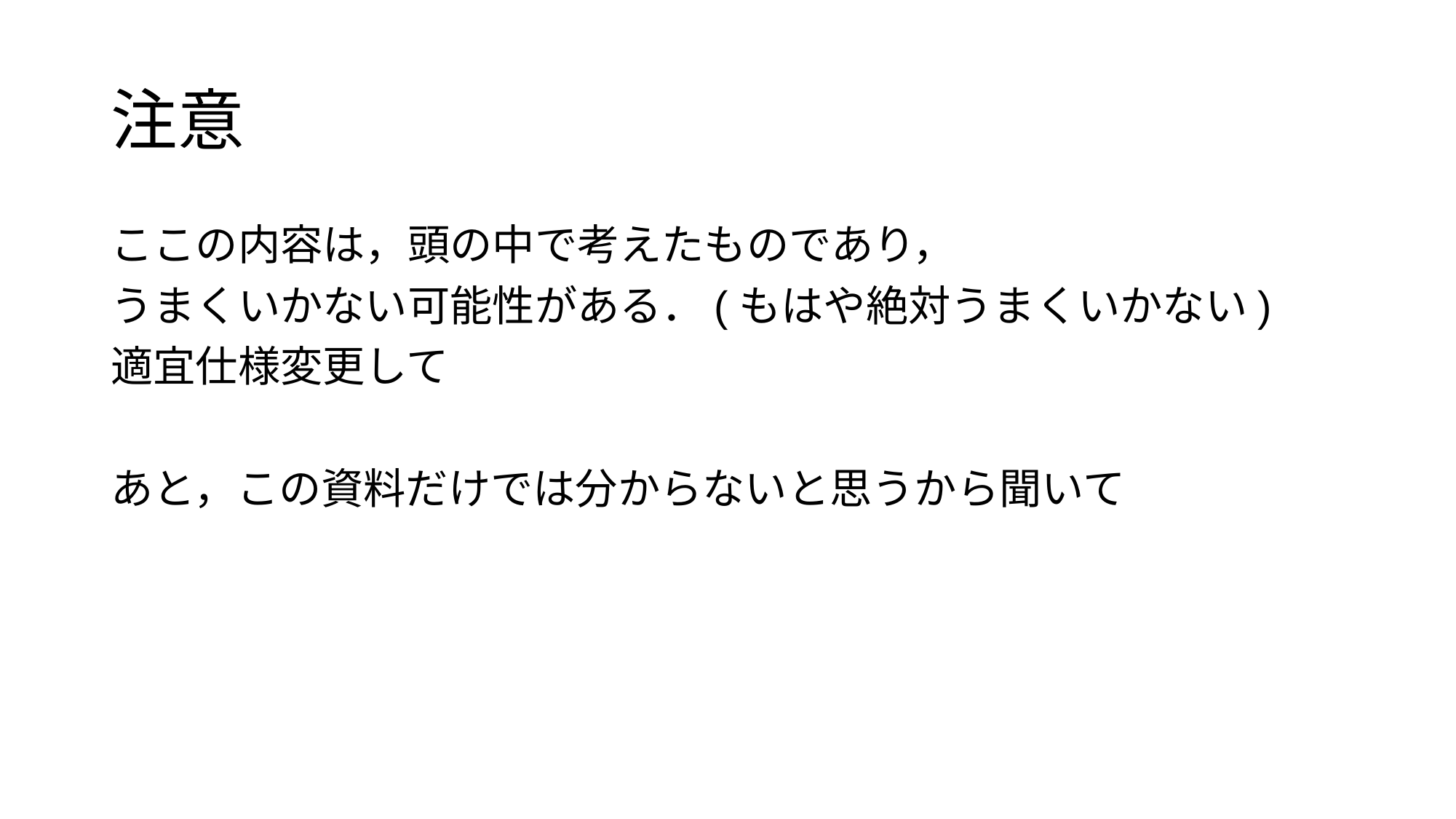

# 注意
ここの内容は，頭の中で考えたものであり，
うまくいかない可能性がある．(もはや絶対うまくいかない)
適宜仕様変更して

あと，この資料だけでは分からないと思うから聞いて